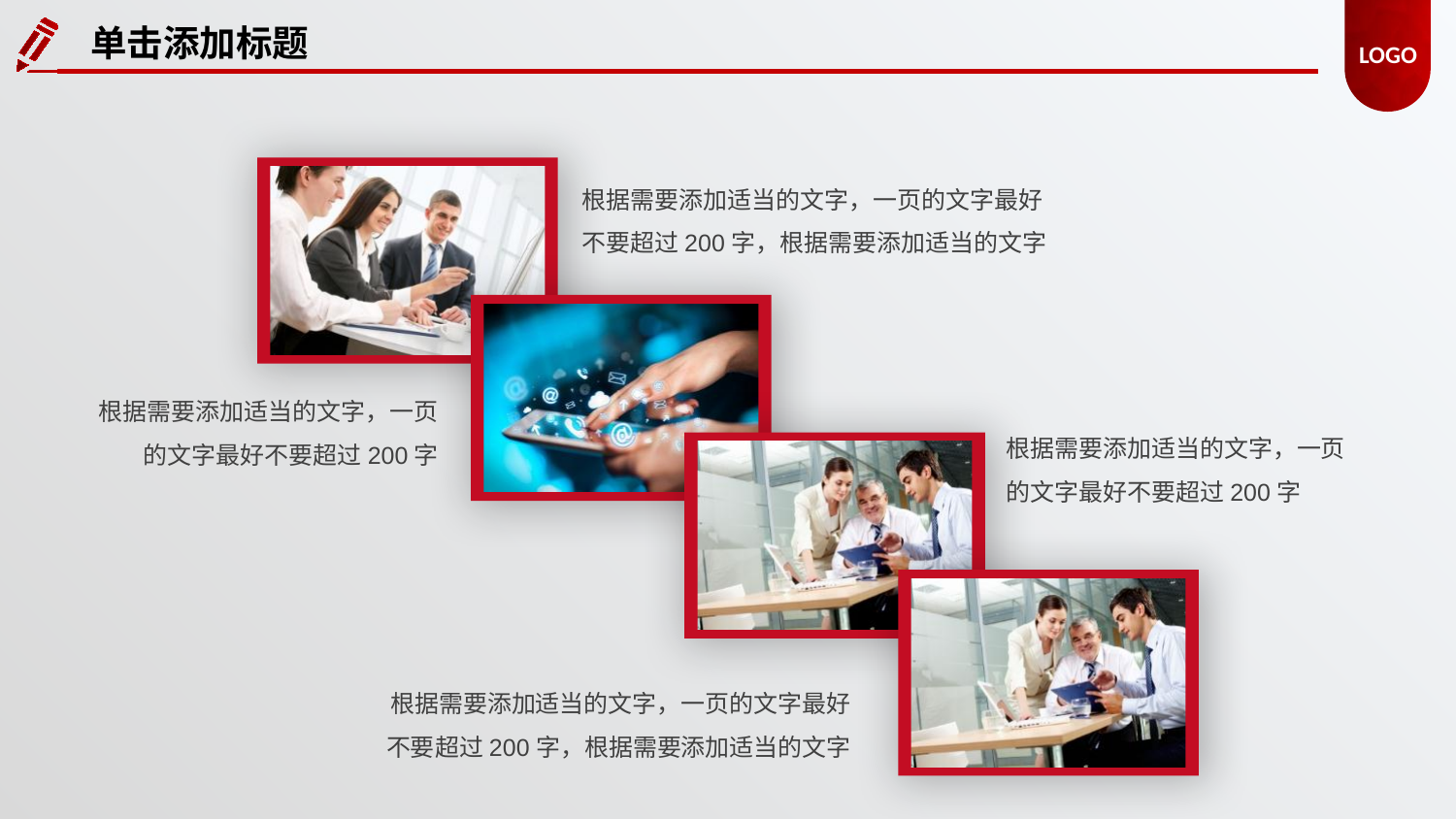

LOGO
单击添加标题

根据需要添加适当的文字，一页的文字最好不要超过200字，根据需要添加适当的文字

根据需要添加适当的文字，一页的文字最好不要超过200字
根据需要添加适当的文字，一页的文字最好不要超过200字

根据需要添加适当的文字，一页的文字最好不要超过200字，根据需要添加适当的文字